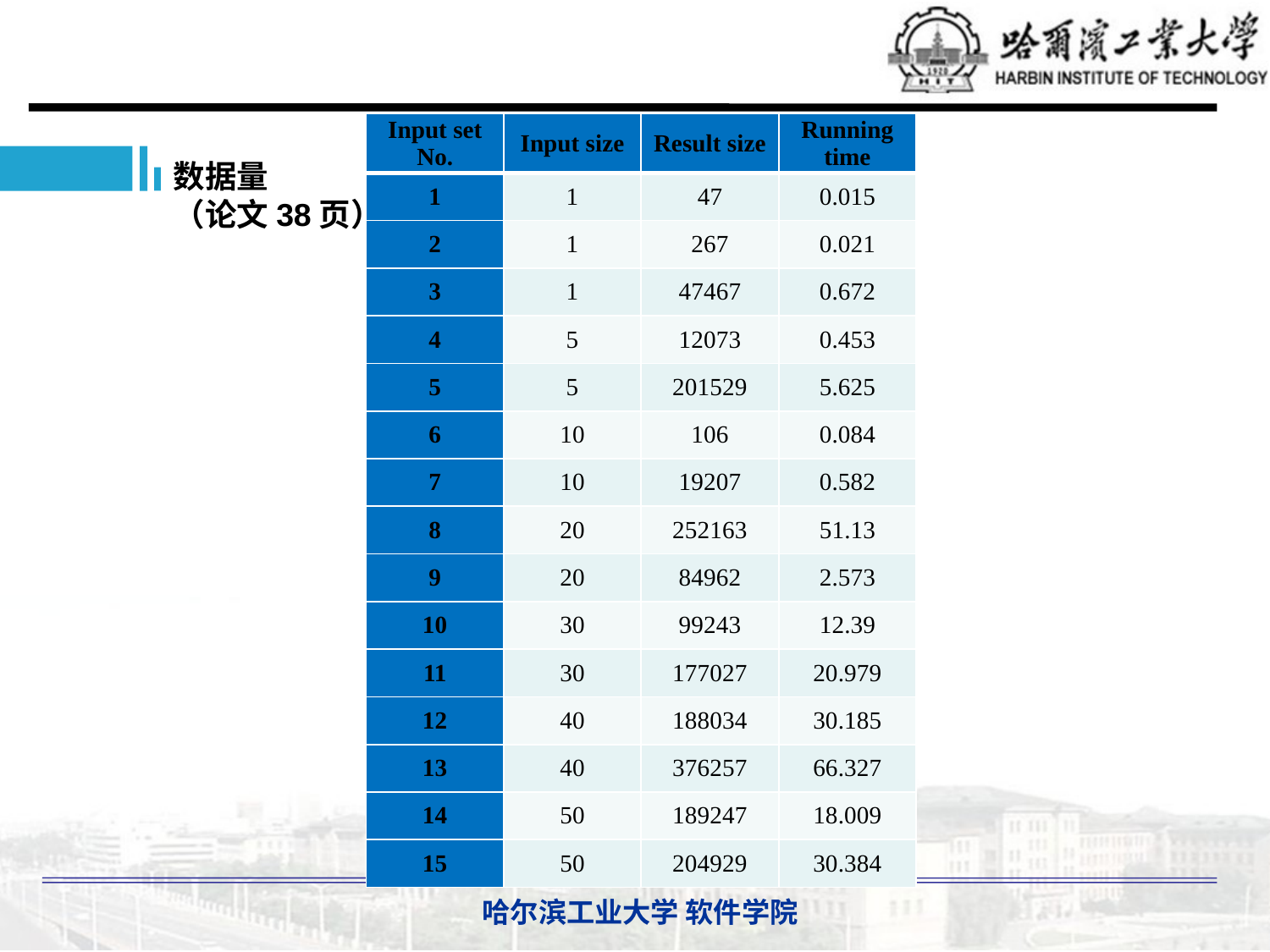

| Input set No. | Input size | Result size | Running time |
| --- | --- | --- | --- |
| 1 | 1 | 47 | 0.015 |
| 2 | 1 | 267 | 0.021 |
| 3 | 1 | 47467 | 0.672 |
| 4 | 5 | 12073 | 0.453 |
| 5 | 5 | 201529 | 5.625 |
| 6 | 10 | 106 | 0.084 |
| 7 | 10 | 19207 | 0.582 |
| 8 | 20 | 252163 | 51.13 |
| 9 | 20 | 84962 | 2.573 |
| 10 | 30 | 99243 | 12.39 |
| 11 | 30 | 177027 | 20.979 |
| 12 | 40 | 188034 | 30.185 |
| 13 | 40 | 376257 | 66.327 |
| 14 | 50 | 189247 | 18.009 |
| 15 | 50 | 204929 | 30.384 |

数据量
（论文38页）